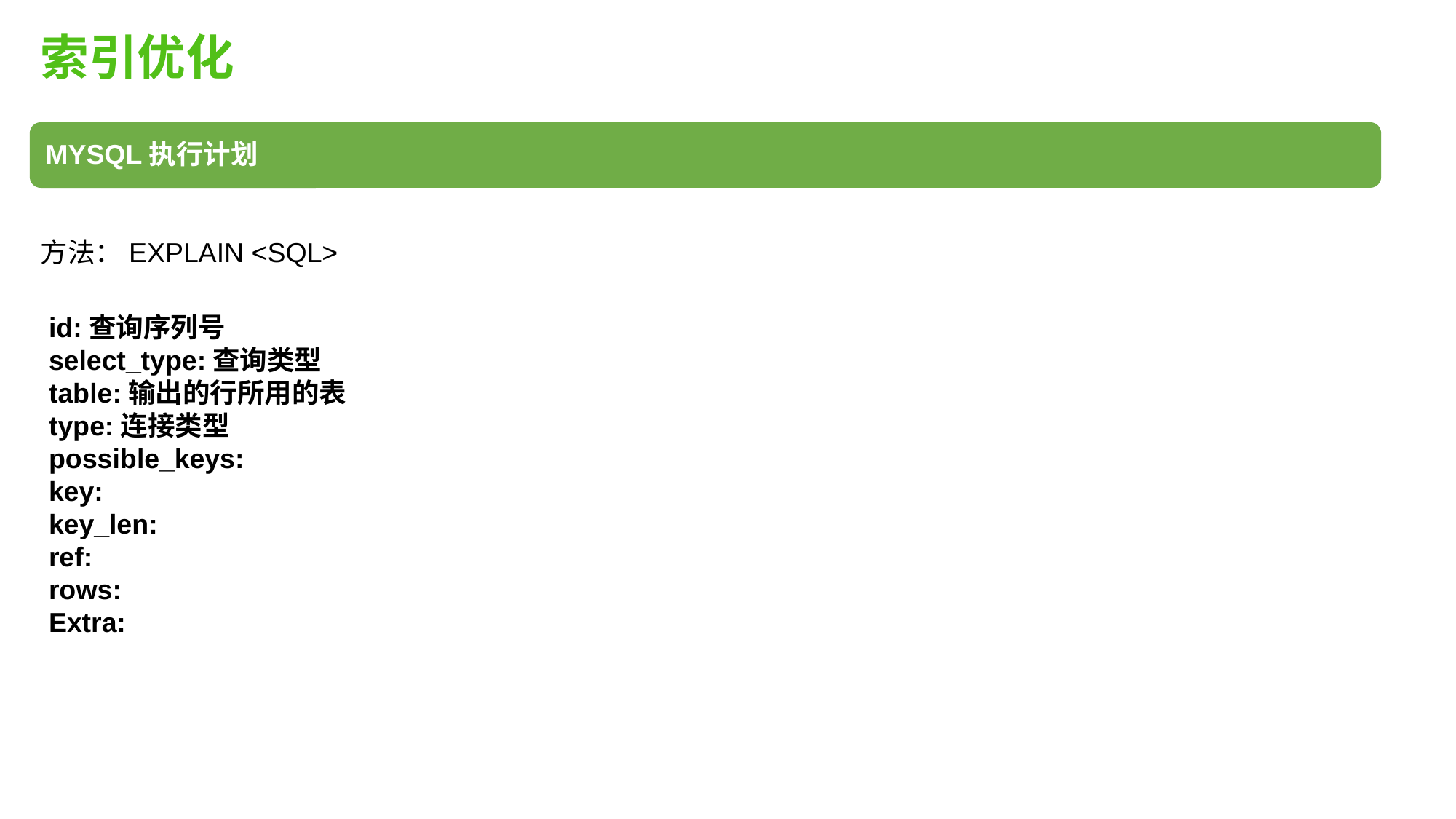

索引优化

MYSQL执行计划

方法：EXPLAIN <SQL>
id:查询序列号
select_type:查询类型
table:输出的行所用的表
type:连接类型
possible_keys:
key:
key_len:
ref:
rows:
Extra: